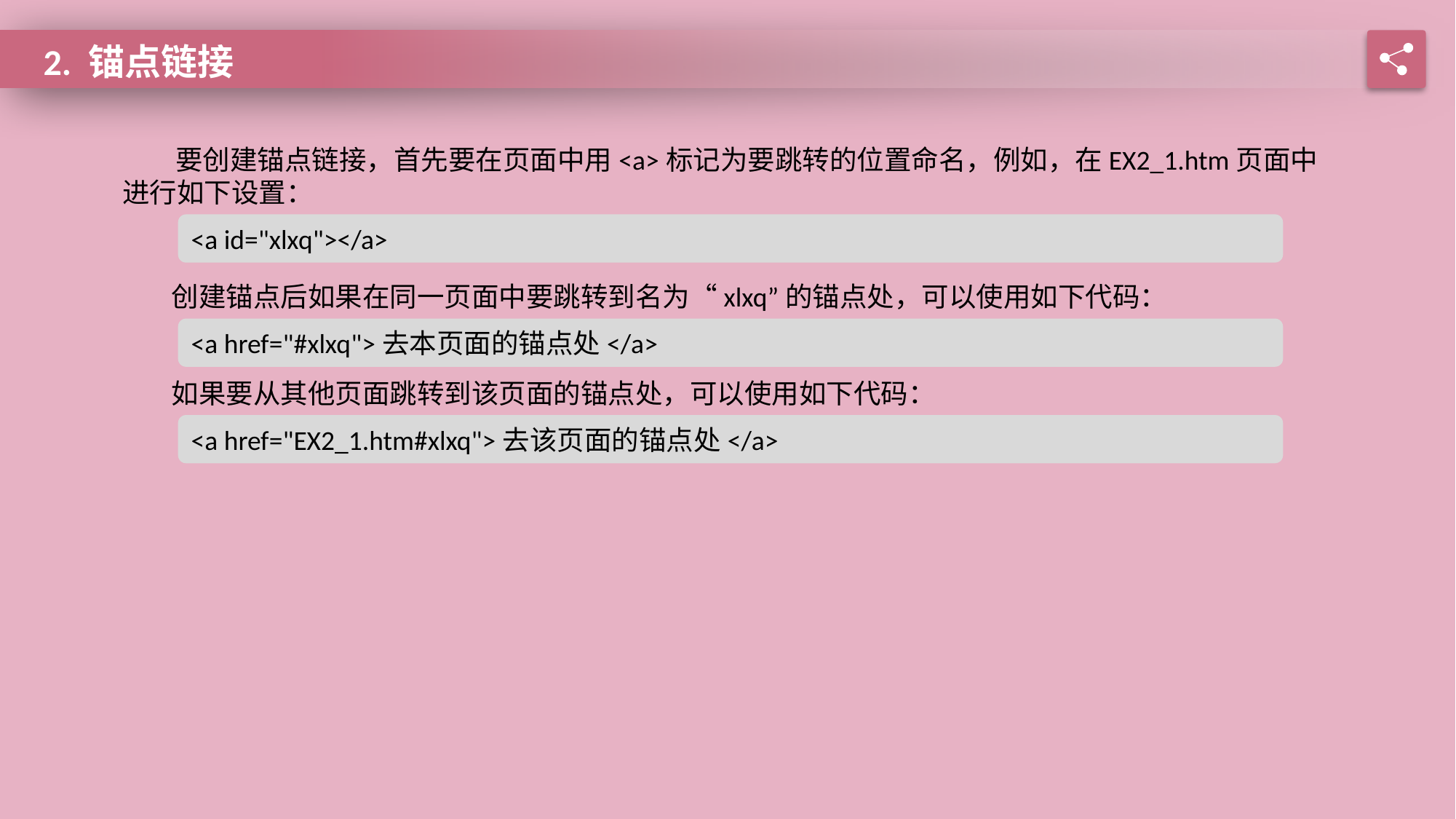

2. 锚点链接
要创建锚点链接，首先要在页面中用<a>标记为要跳转的位置命名，例如，在EX2_1.htm页面中进行如下设置：
<a id="xlxq"></a>
创建锚点后如果在同一页面中要跳转到名为“xlxq”的锚点处，可以使用如下代码：
<a href="#xlxq">去本页面的锚点处</a>
如果要从其他页面跳转到该页面的锚点处，可以使用如下代码：
<a href="EX2_1.htm#xlxq">去该页面的锚点处</a>